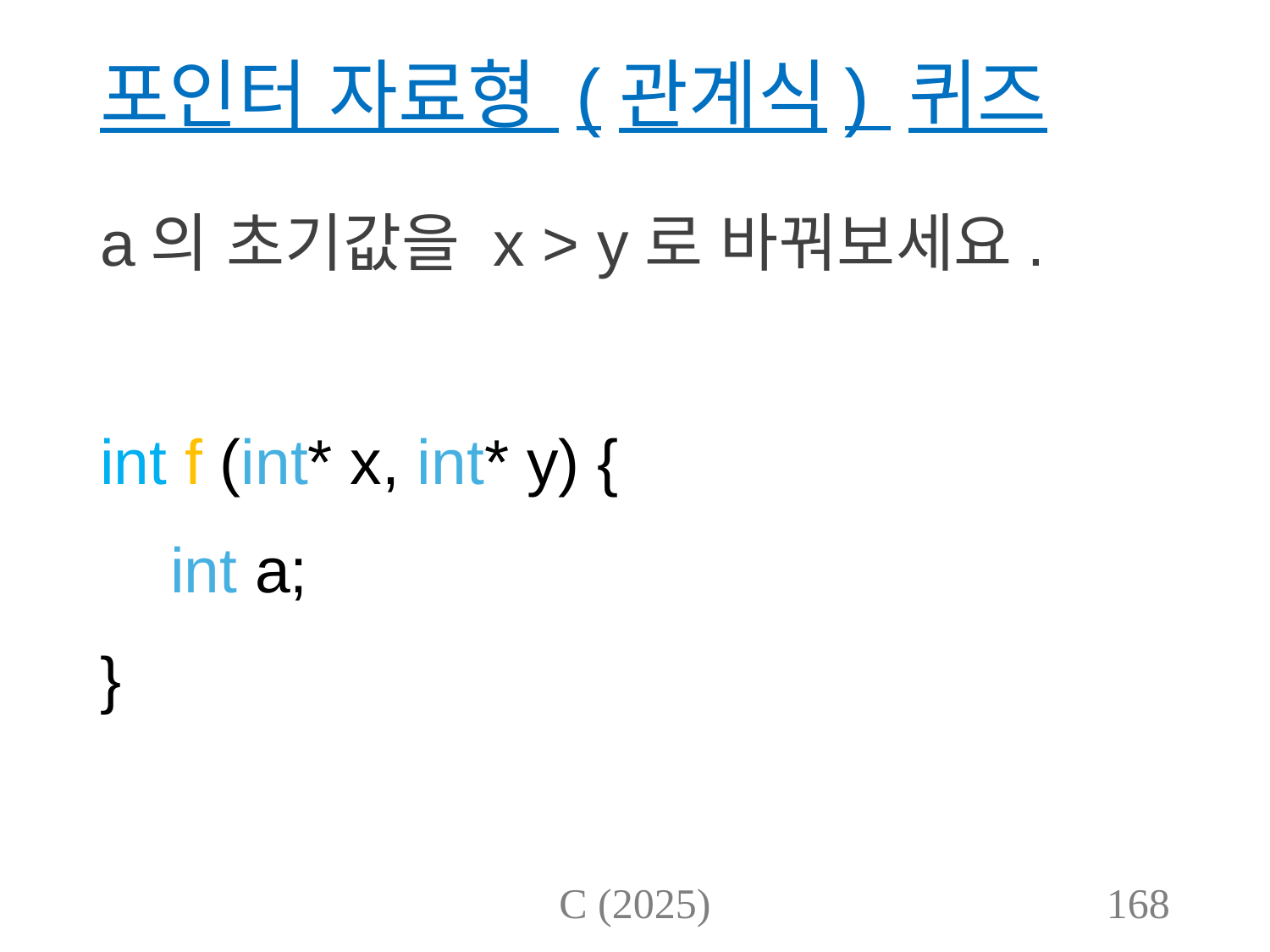

# 포인터 자료형 (관계식) 퀴즈
a의 초기값을 x > y로 바꿔보세요.

int f (int* x, int* y) {
    int a;
}
C (2025)
168